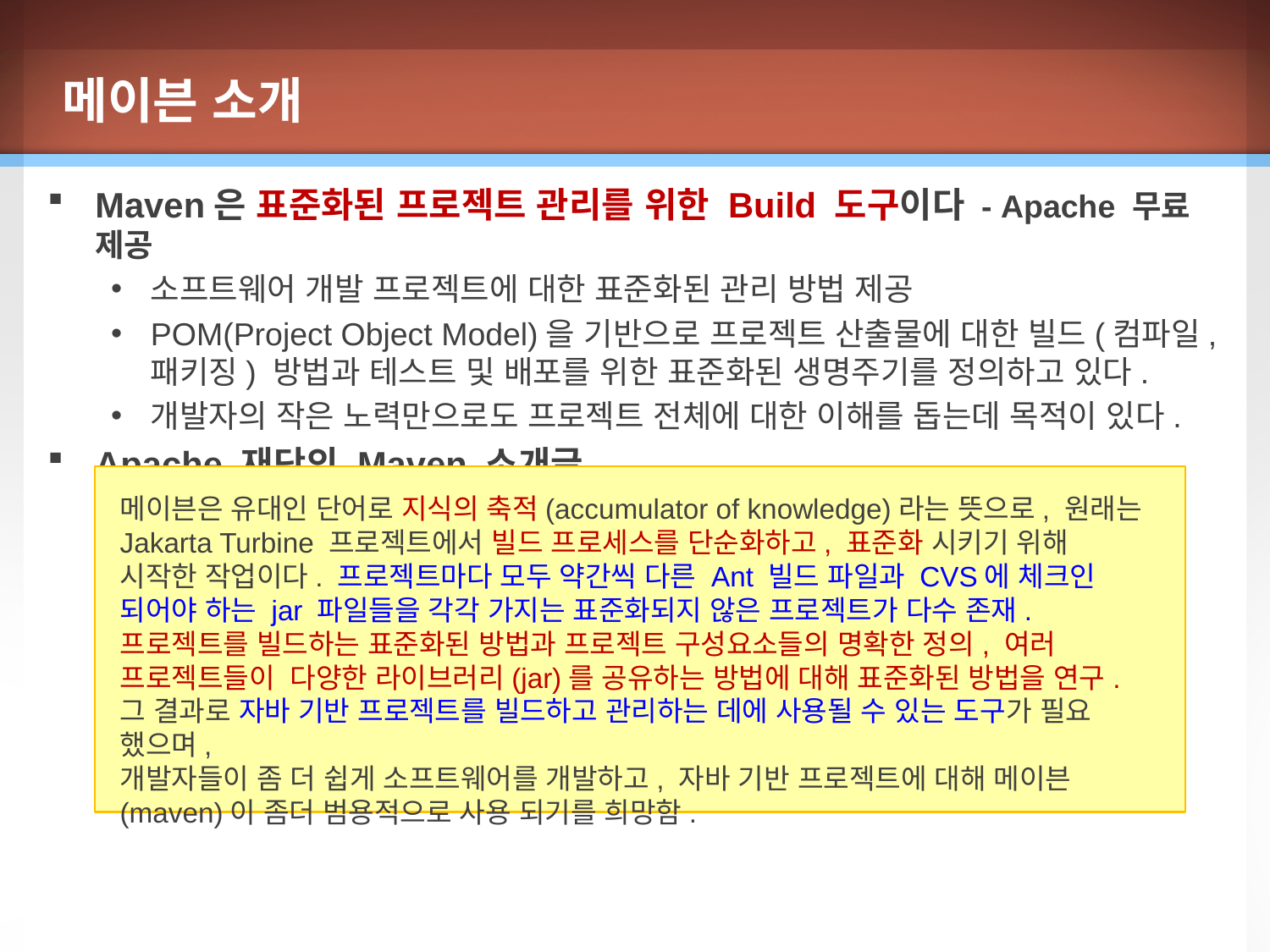

메이븐 소개
Maven은 표준화된 프로젝트 관리를 위한 Build 도구이다 - Apache 무료 제공
소프트웨어 개발 프로젝트에 대한 표준화된 관리 방법 제공
POM(Project Object Model)을 기반으로 프로젝트 산출물에 대한 빌드(컴파일, 패키징) 방법과 테스트 및 배포를 위한 표준화된 생명주기를 정의하고 있다.
개발자의 작은 노력만으로도 프로젝트 전체에 대한 이해를 돕는데 목적이 있다.
Apache 재단의 Maven 소개글
메이븐은 유대인 단어로 지식의 축적(accumulator of knowledge)라는 뜻으로, 원래는 Jakarta Turbine 프로젝트에서 빌드 프로세스를 단순화하고, 표준화 시키기 위해 시작한 작업이다. 프로젝트마다 모두 약간씩 다른 Ant 빌드 파일과 CVS에 체크인 되어야 하는 jar 파일들을 각각 가지는 표준화되지 않은 프로젝트가 다수 존재.
프로젝트를 빌드하는 표준화된 방법과 프로젝트 구성요소들의 명확한 정의, 여러 프로젝트들이  다양한 라이브러리(jar)를 공유하는 방법에 대해 표준화된 방법을 연구.
그 결과로 자바 기반 프로젝트를 빌드하고 관리하는 데에 사용될 수 있는 도구가 필요 했으며,
개발자들이 좀 더 쉽게 소프트웨어를 개발하고, 자바 기반 프로젝트에 대해 메이븐(maven)이 좀더 범용적으로 사용 되기를 희망함.